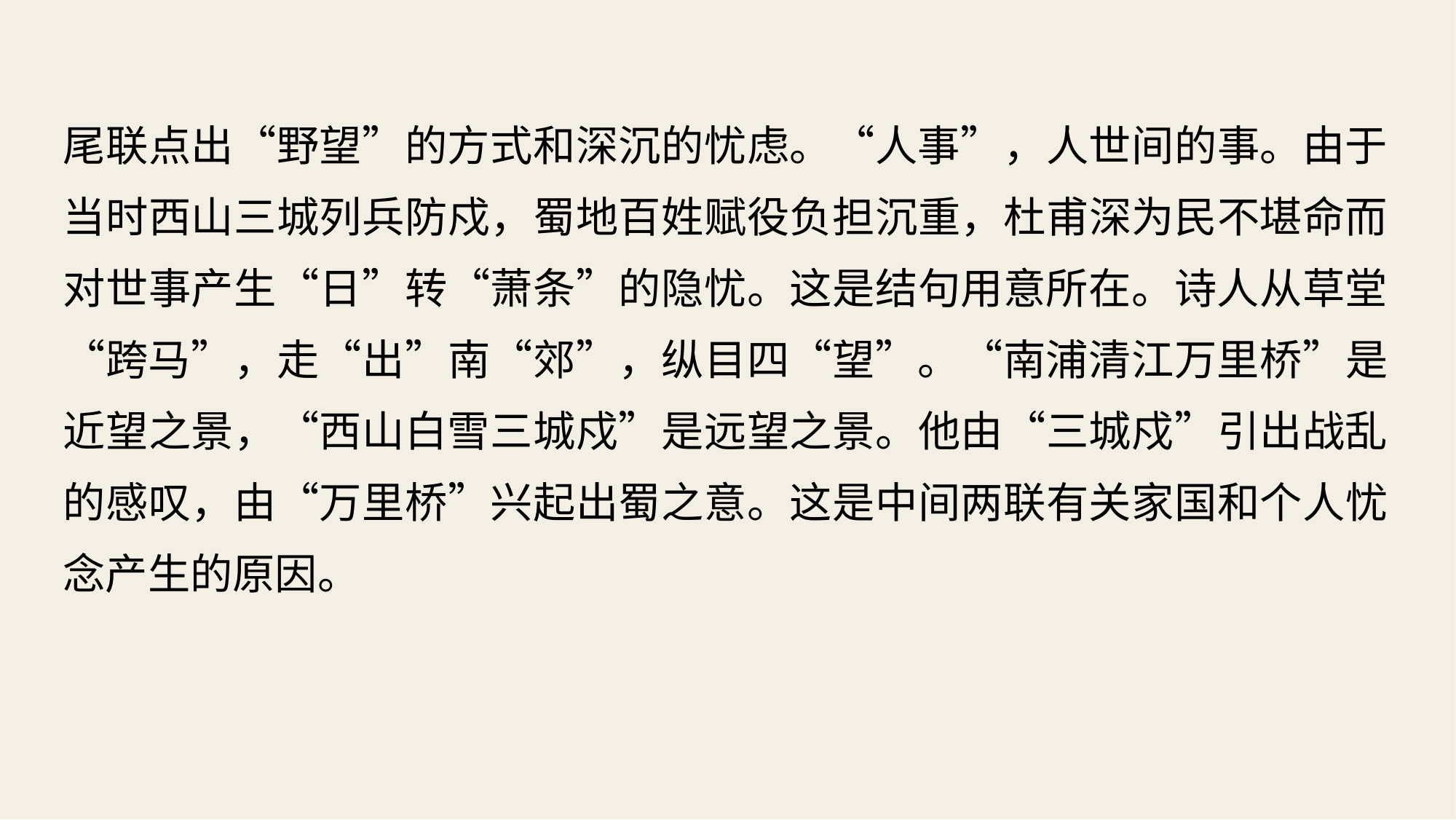

尾联点出“野望”的方式和深沉的忧虑。“人事”，人世间的事。由于当时西山三城列兵防戍，蜀地百姓赋役负担沉重，杜甫深为民不堪命而对世事产生“日”转“萧条”的隐忧。这是结句用意所在。诗人从草堂“跨马”，走“出”南“郊”，纵目四“望”。“南浦清江万里桥”是近望之景，“西山白雪三城戍”是远望之景。他由“三城戍”引出战乱的感叹，由“万里桥”兴起出蜀之意。这是中间两联有关家国和个人忧念产生的原因。